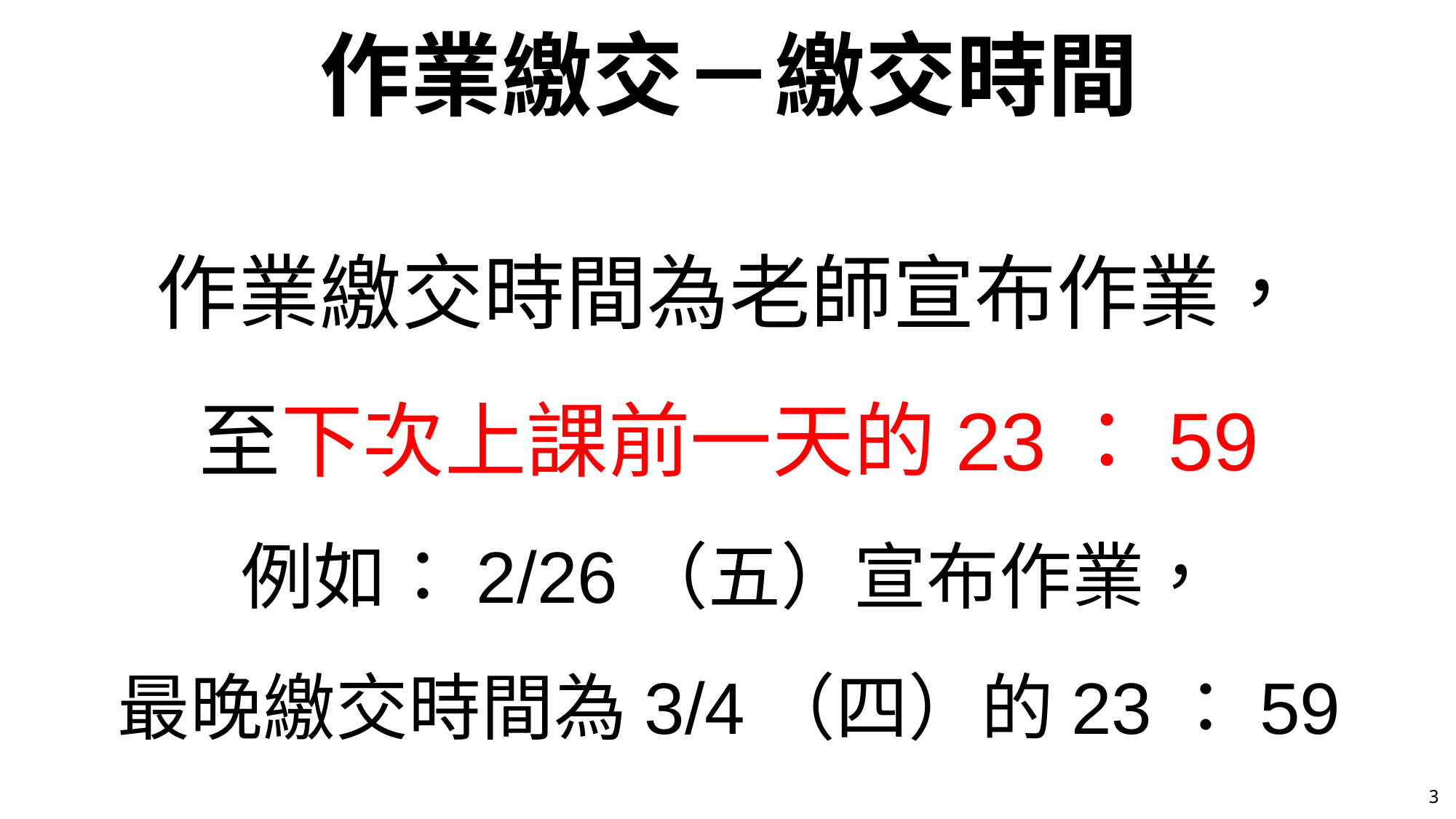

作業繳交－繳交時間
作業繳交時間為老師宣布作業，
至下次上課前一天的23：59
例如：2/26（五）宣布作業，
最晚繳交時間為3/4（四）的23：59
3